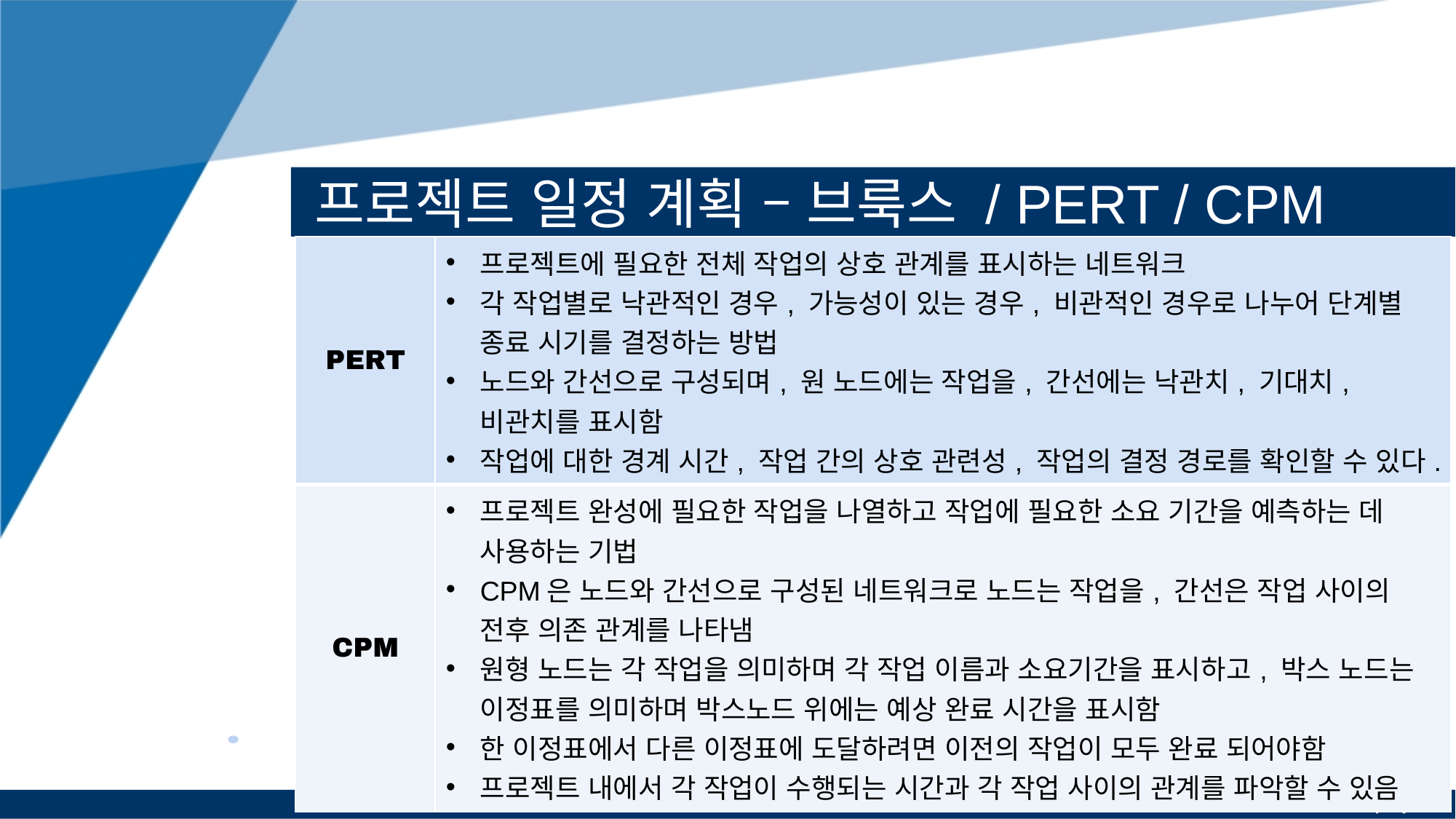

# 프로젝트 일정 계획 – 브룩스 / PERT / CPM
| PERT | 프로젝트에 필요한 전체 작업의 상호 관계를 표시하는 네트워크 각 작업별로 낙관적인 경우, 가능성이 있는 경우, 비관적인 경우로 나누어 단계별 종료 시기를 결정하는 방법 노드와 간선으로 구성되며, 원 노드에는 작업을, 간선에는 낙관치, 기대치, 비관치를 표시함 작업에 대한 경계 시간, 작업 간의 상호 관련성, 작업의 결정 경로를 확인할 수 있다. |
| --- | --- |
| CPM | 프로젝트 완성에 필요한 작업을 나열하고 작업에 필요한 소요 기간을 예측하는 데 사용하는 기법 CPM은 노드와 간선으로 구성된 네트워크로 노드는 작업을, 간선은 작업 사이의 전후 의존 관계를 나타냄 원형 노드는 각 작업을 의미하며 각 작업 이름과 소요기간을 표시하고, 박스 노드는 이정표를 의미하며 박스노드 위에는 예상 완료 시간을 표시함 한 이정표에서 다른 이정표에 도달하려면 이전의 작업이 모두 완료 되어야함 프로젝트 내에서 각 작업이 수행되는 시간과 각 작업 사이의 관계를 파악할 수 있음 |